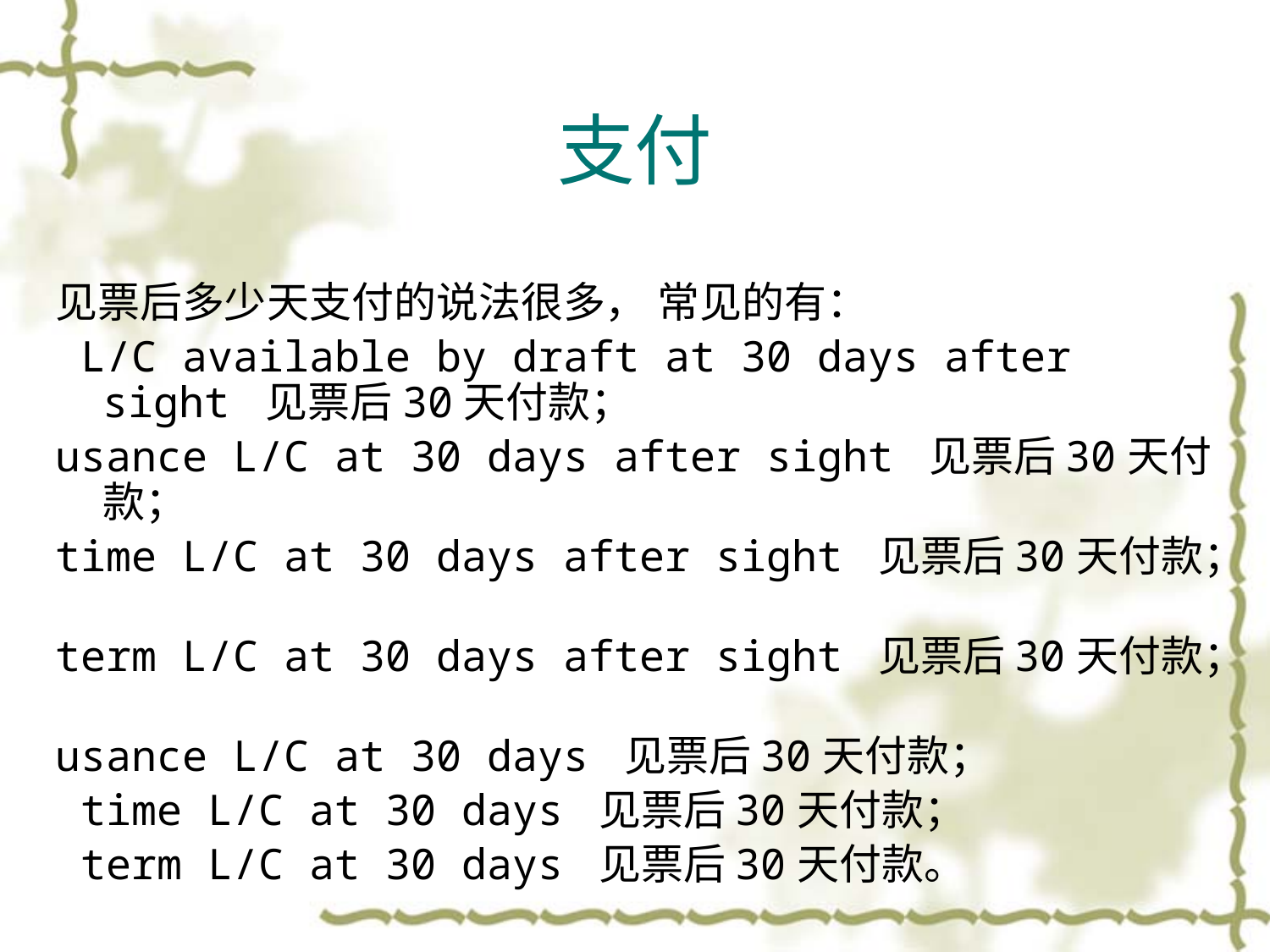

# 支付
见票后多少天支付的说法很多， 常见的有：
 L/C available by draft at 30 days after sight 见票后30天付款；
usance L/C at 30 days after sight 见票后30天付款；
time L/C at 30 days after sight 见票后30天付款；
term L/C at 30 days after sight 见票后30天付款；
usance L/C at 30 days 见票后30天付款；
 time L/C at 30 days 见票后30天付款；
 term L/C at 30 days 见票后30天付款。